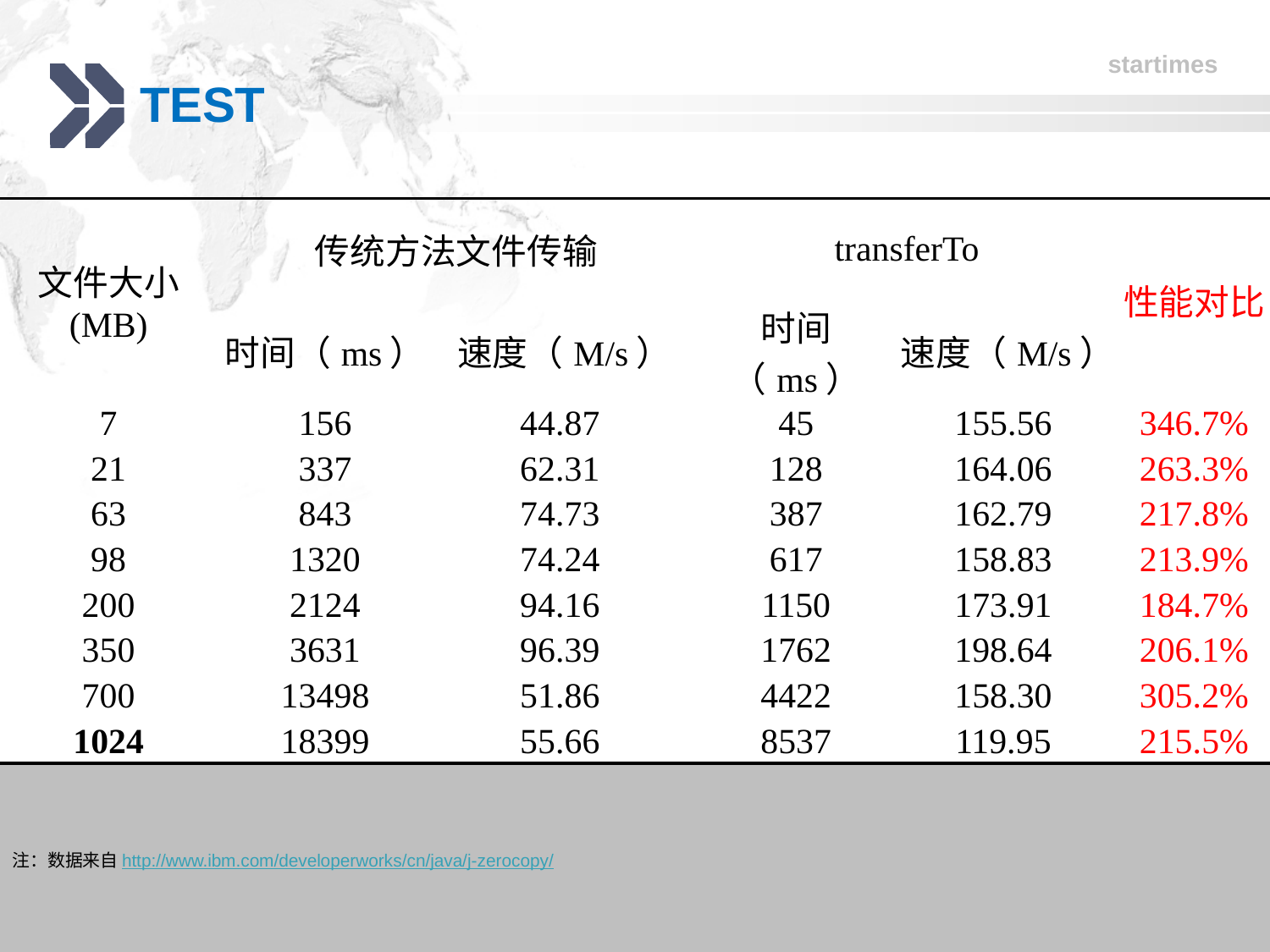

# TEST
| 文件大小 (MB) | 传统方法文件传输 |  | transferTo |  | 性能对比 |
| --- | --- | --- | --- | --- | --- |
|  | 时间（ms） | 速度（M/s） | 时间（ms） | 速度（M/s） |  |
| 7 | 156 | 44.87 | 45 | 155.56 | 346.7% |
| 21 | 337 | 62.31 | 128 | 164.06 | 263.3% |
| 63 | 843 | 74.73 | 387 | 162.79 | 217.8% |
| 98 | 1320 | 74.24 | 617 | 158.83 | 213.9% |
| 200 | 2124 | 94.16 | 1150 | 173.91 | 184.7% |
| 350 | 3631 | 96.39 | 1762 | 198.64 | 206.1% |
| 700 | 13498 | 51.86 | 4422 | 158.30 | 305.2% |
| 1024 | 18399 | 55.66 | 8537 | 119.95 | 215.5% |
注：数据来自http://www.ibm.com/developerworks/cn/java/j-zerocopy/